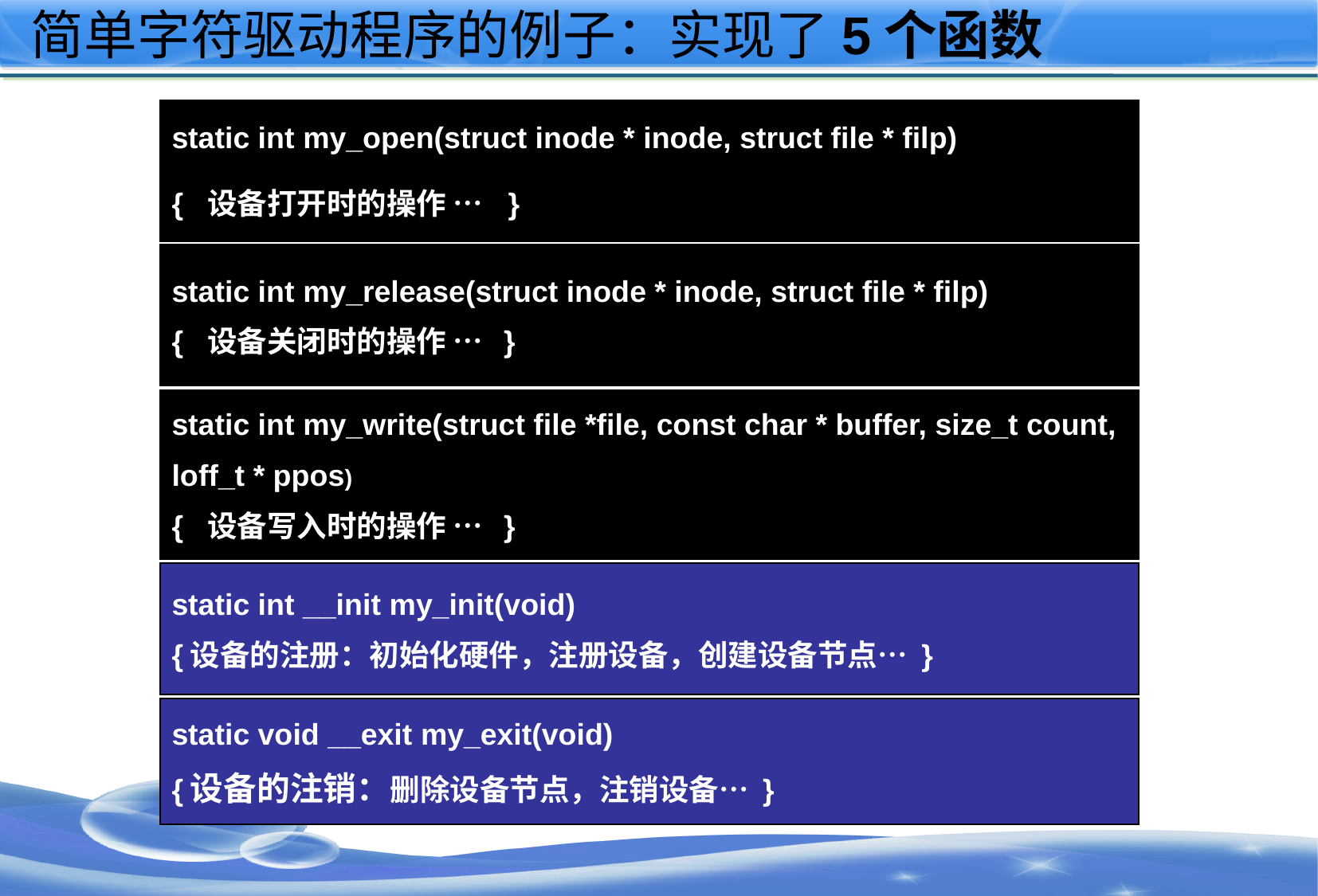

# 简单字符驱动程序的例子：实现了5个函数

static int my_open(struct inode * inode, struct file * filp)
{  设备打开时的操作 …  }
static int my_release(struct inode * inode, struct file * filp)
{  设备关闭时的操作 …  }
static int my_write(struct file *file, const char * buffer, size_t count,
loff_t * ppos)
{  设备写入时的操作 …  }
static int __init my_init(void)
{设备的注册：初始化硬件，注册设备，创建设备节点… }
static void __exit my_exit(void)
{设备的注销：删除设备节点，注销设备… }